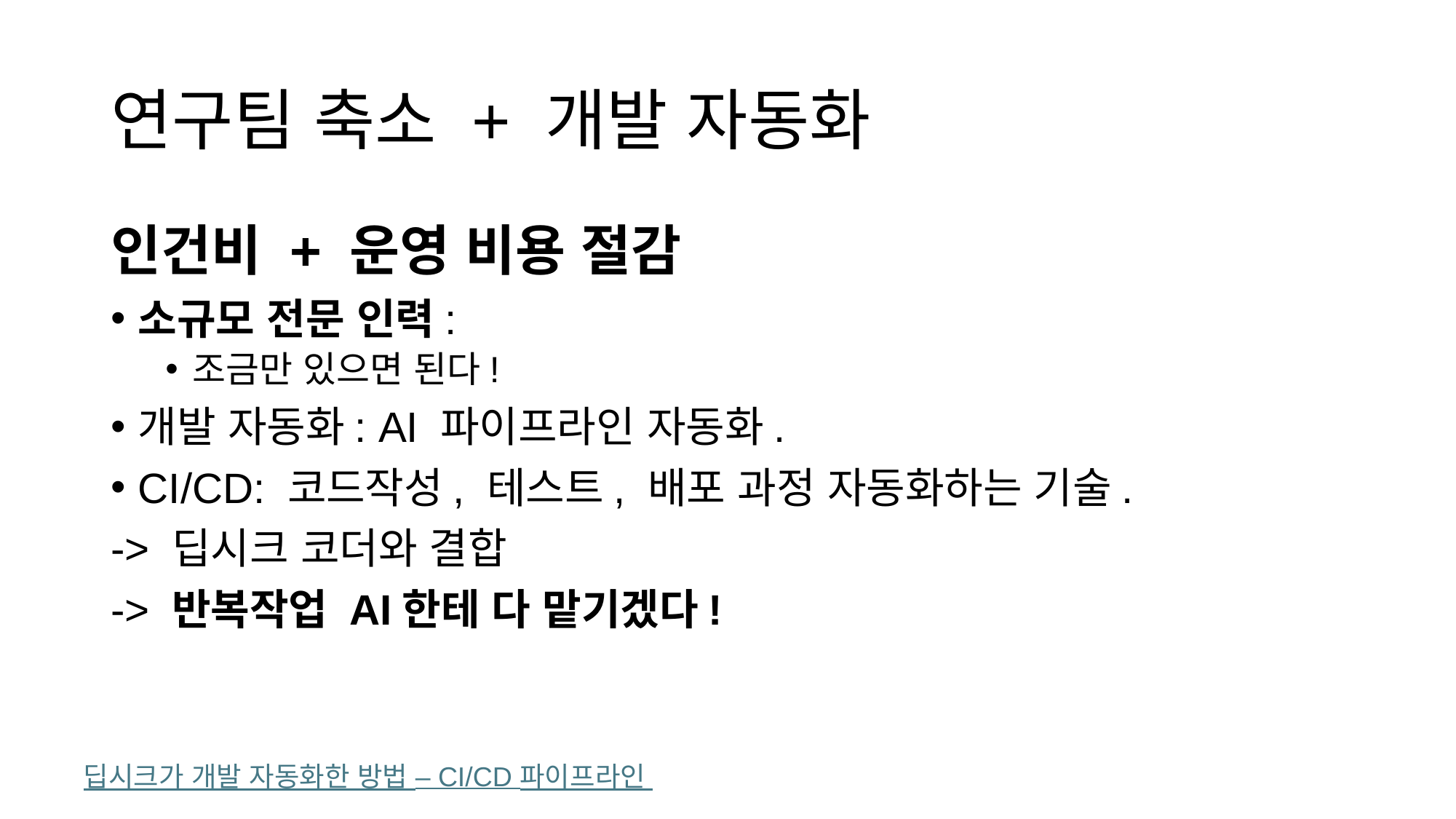

# 연구팀 축소 + 개발 자동화
인건비 + 운영 비용 절감
소규모 전문 인력:
조금만 있으면 된다!
개발 자동화: AI 파이프라인 자동화.
CI/CD: 코드작성, 테스트, 배포 과정 자동화하는 기술.
-> 딥시크 코더와 결합
-> 반복작업 AI한테 다 맡기겠다!
딥시크가 개발 자동화한 방법 – CI/CD 파이프라인